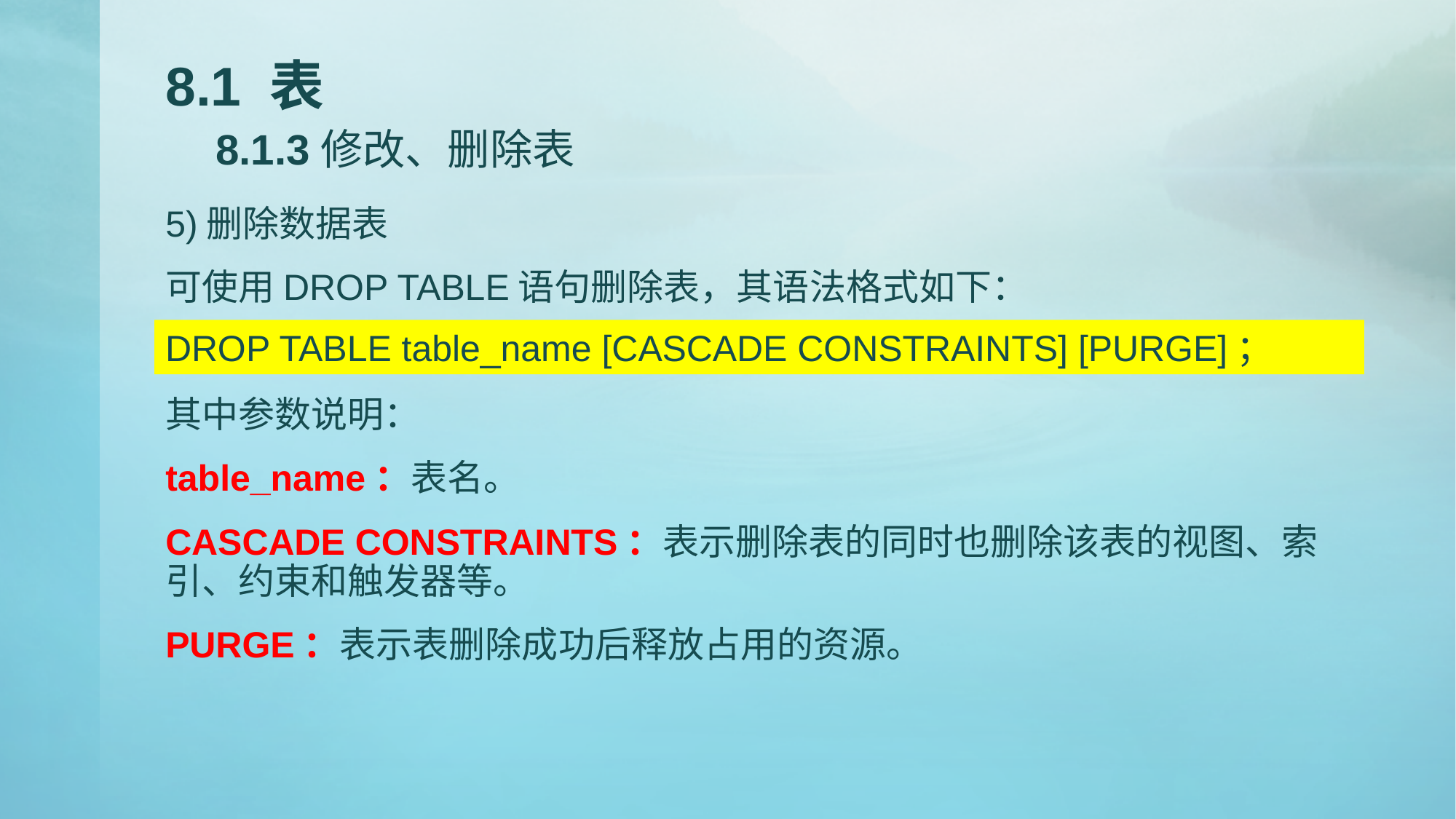

# 8.1 表 8.1.3修改、删除表
5)删除数据表
可使用DROP TABLE语句删除表，其语法格式如下：

其中参数说明：
table_name：表名。
CASCADE CONSTRAINTS：表示删除表的同时也删除该表的视图、索引、约束和触发器等。
PURGE：表示表删除成功后释放占用的资源。

DROP TABLE table_name [CASCADE CONSTRAINTS] [PURGE]；